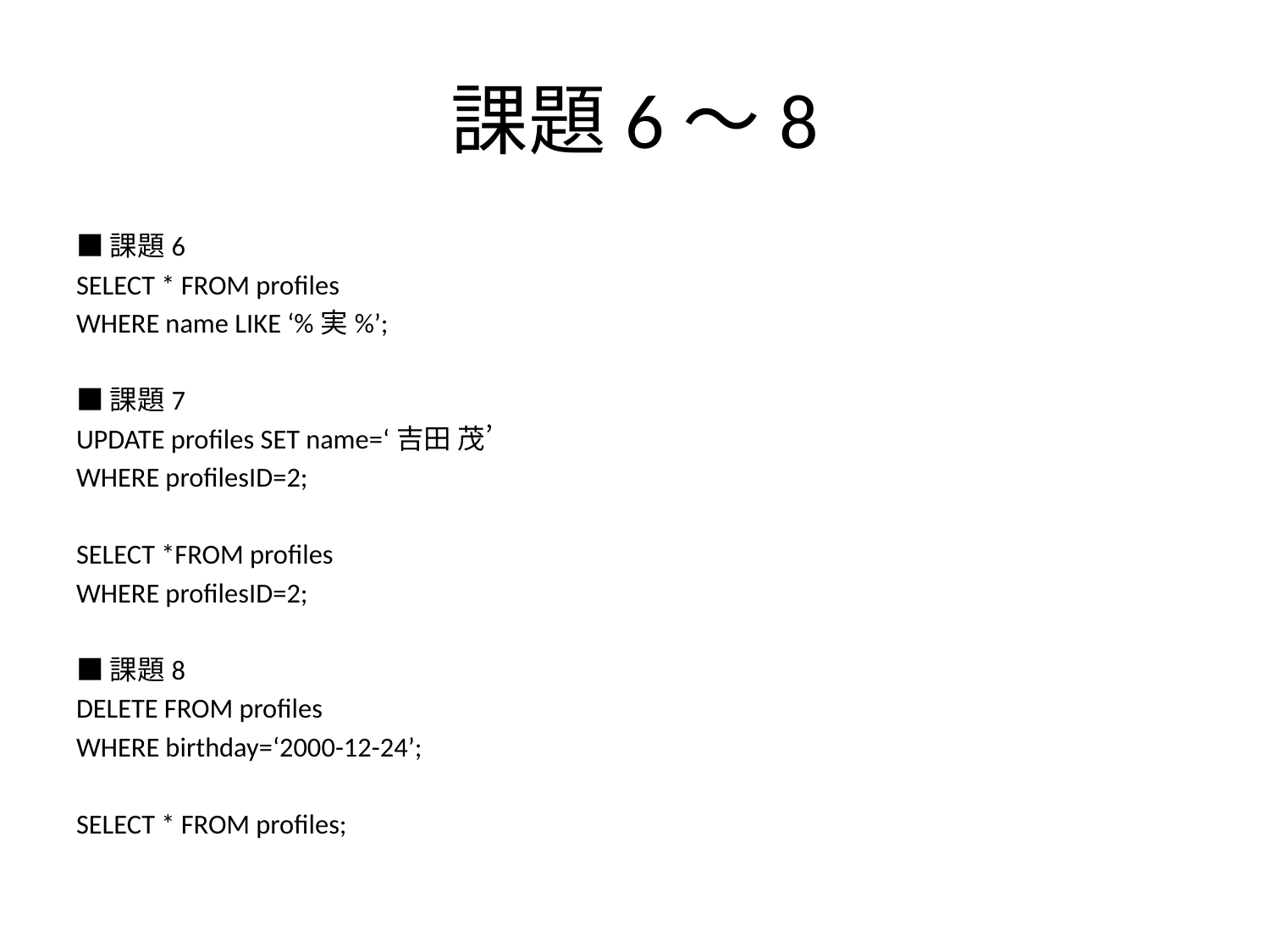

# 課題6〜8
■課題6
SELECT * FROM profiles
WHERE name LIKE ‘%実%’;

■課題7
UPDATE profiles SET name=‘吉田 茂’
WHERE profilesID=2;

SELECT *FROM profiles
WHERE profilesID=2;

■課題8
DELETE FROM profiles
WHERE birthday=‘2000-12-24’;

SELECT * FROM profiles;